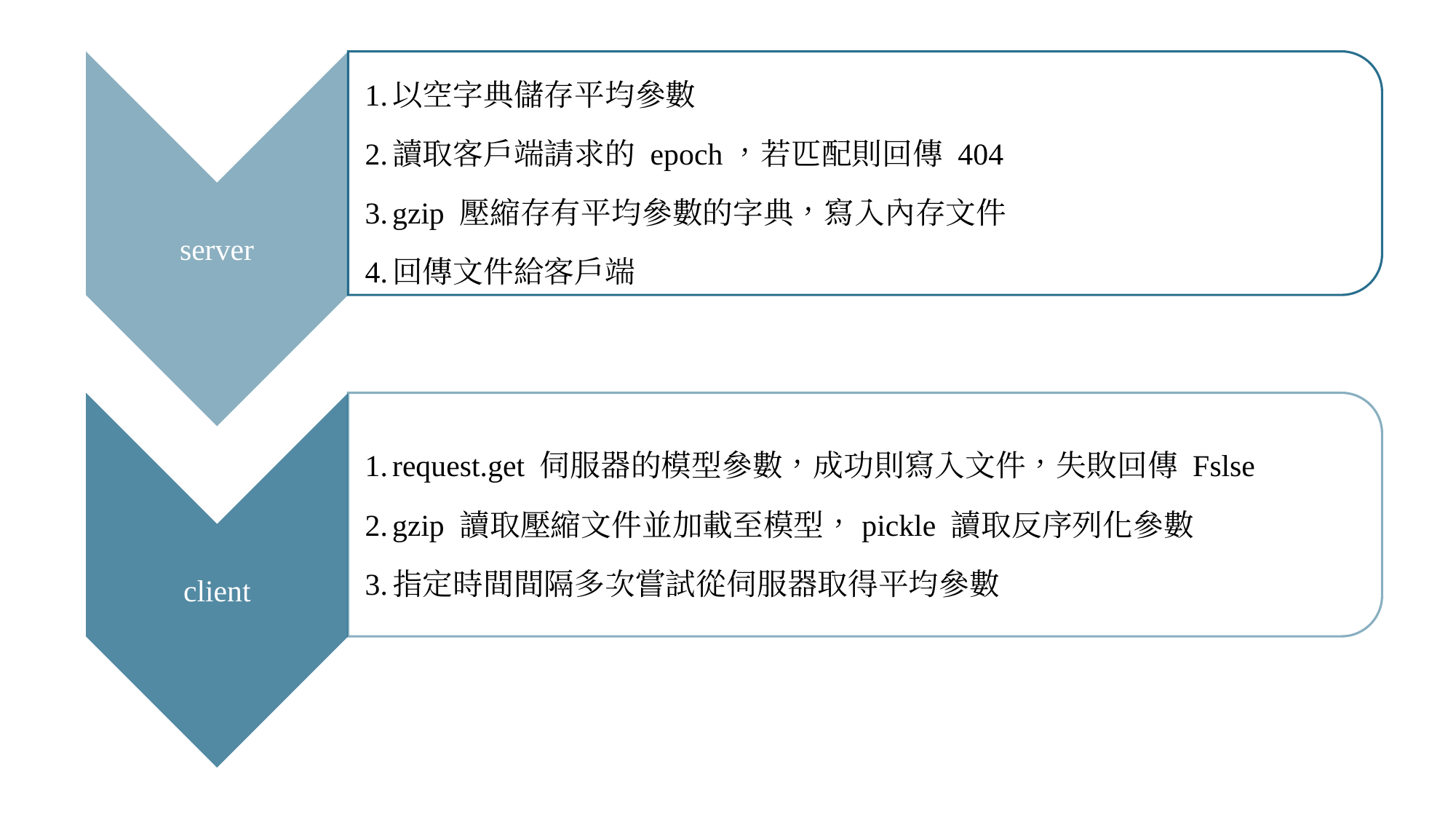

以空字典儲存平均參數
讀取客戶端請求的 epoch，若匹配則回傳 404
gzip 壓縮存有平均參數的字典，寫入內存文件
回傳文件給客戶端

server
request.get 伺服器的模型參數，成功則寫入文件，失敗回傳 Fslse
gzip 讀取壓縮文件並加載至模型，pickle 讀取反序列化參數
指定時間間隔多次嘗試從伺服器取得平均參數

client